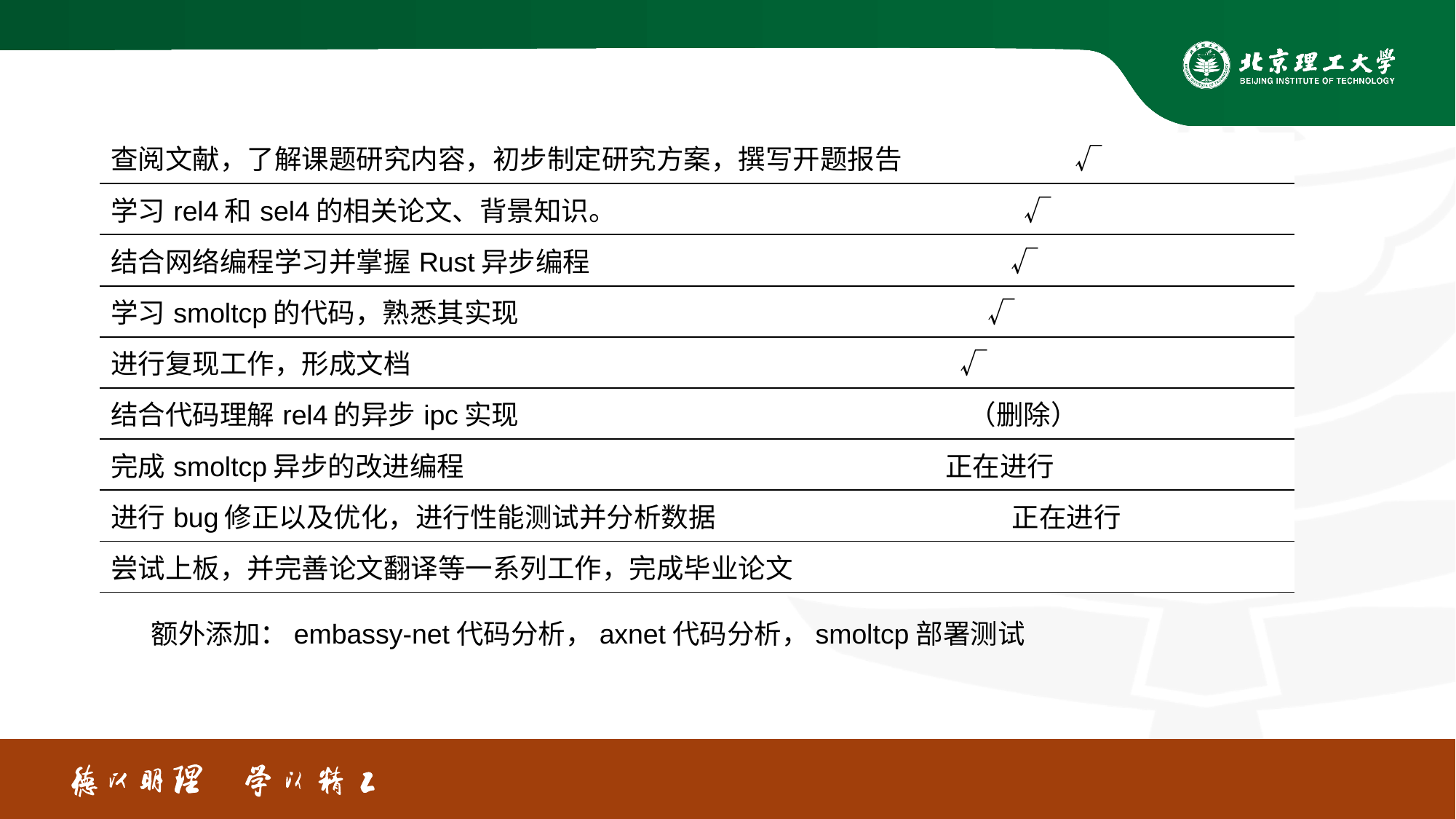

| 查阅文献，了解课题研究内容，初步制定研究方案，撰写开题报告 √ |
| --- |
| 学习rel4和sel4的相关论文、背景知识。 √ |
| 结合网络编程学习并掌握Rust异步编程 √ |
| 学习smoltcp的代码，熟悉其实现 √ |
| 进行复现工作，形成文档 √ |
| 结合代码理解rel4的异步ipc实现 （删除） |
| 完成smoltcp异步的改进编程 正在进行 |
| 进行bug修正以及优化，进行性能测试并分析数据 正在进行 |
| 尝试上板，并完善论文翻译等一系列工作，完成毕业论文 |
额外添加：embassy-net代码分析，axnet代码分析，smoltcp部署测试